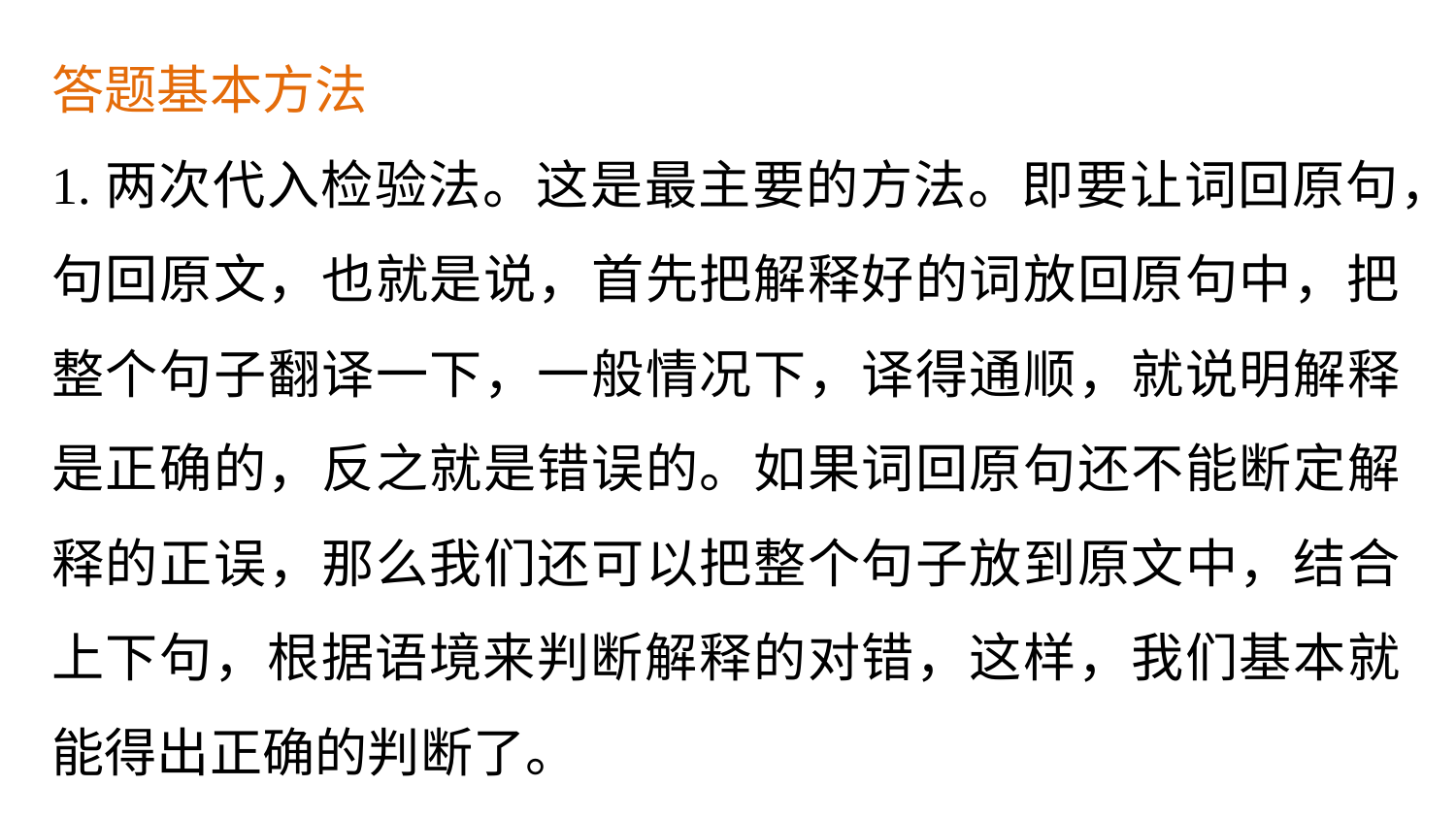

答题基本方法
1.两次代入检验法。这是最主要的方法。即要让词回原句，句回原文，也就是说，首先把解释好的词放回原句中，把整个句子翻译一下，一般情况下，译得通顺，就说明解释是正确的，反之就是错误的。如果词回原句还不能断定解释的正误，那么我们还可以把整个句子放到原文中，结合上下句，根据语境来判断解释的对错，这样，我们基本就能得出正确的判断了。